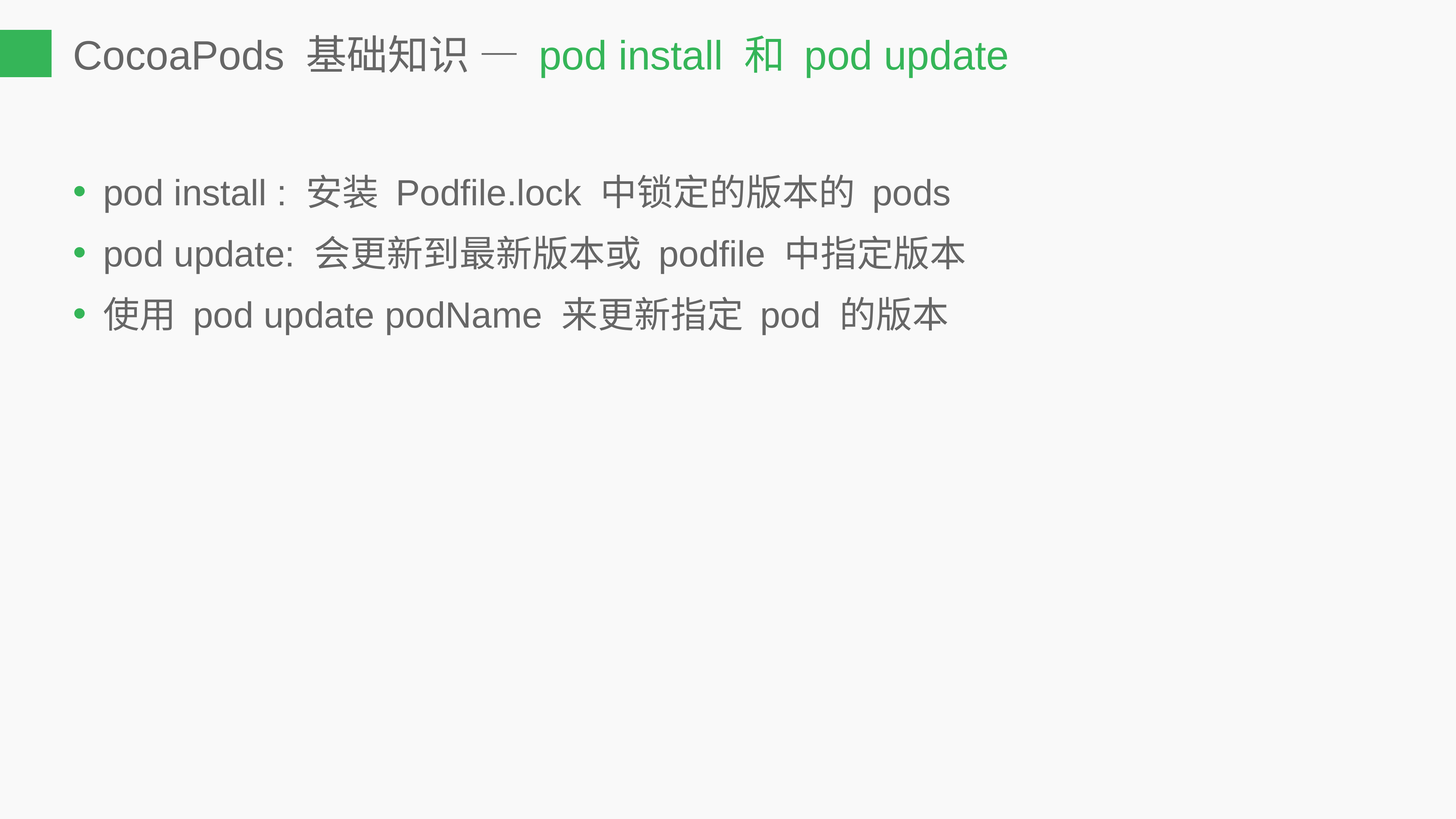

# CocoaPods 基础知识 — pod install 和 pod update
pod install : 安装 Podfile.lock 中锁定的版本的 pods
pod update: 会更新到最新版本或 podfile 中指定版本
使用 pod update podName 来更新指定 pod 的版本